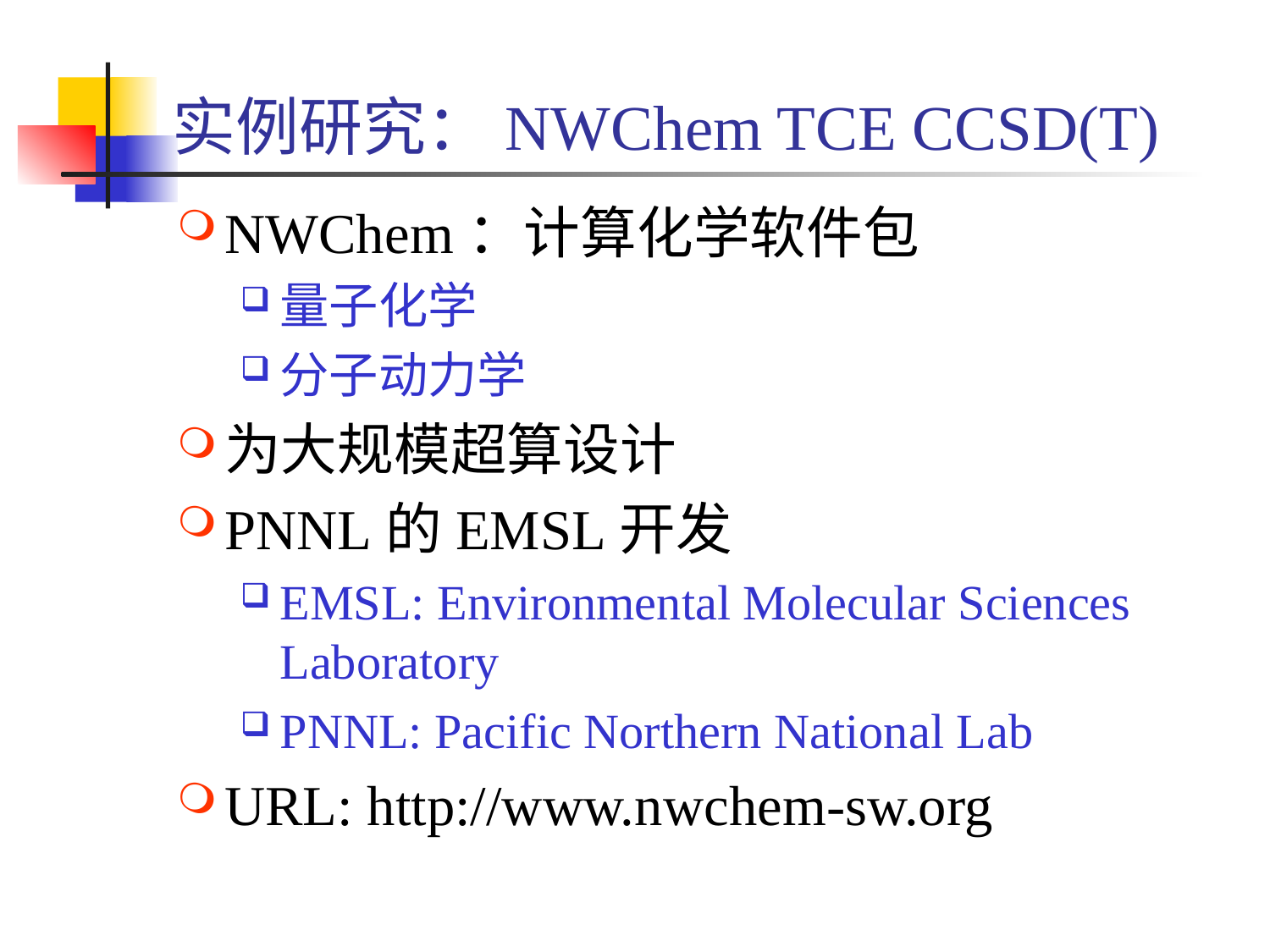

# 实例研究：NWChem TCE CCSD(T)
NWChem：计算化学软件包
量子化学
分子动力学
为大规模超算设计
PNNL的EMSL开发
EMSL: Environmental Molecular Sciences Laboratory
PNNL: Pacific Northern National Lab
URL: http://www.nwchem-sw.org